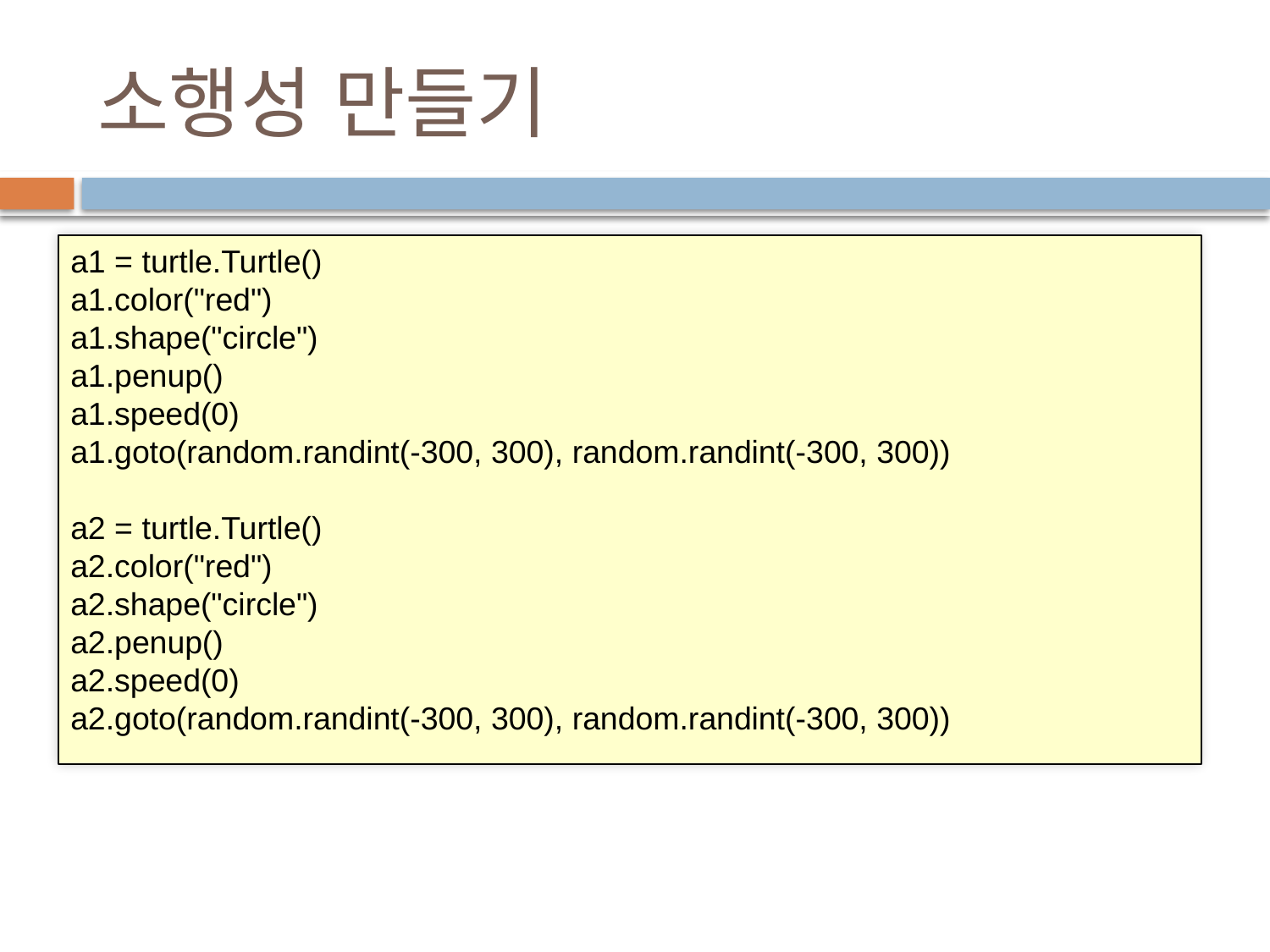

# 소행성 만들기

a1 = turtle.Turtle()
a1.color("red")
a1.shape("circle")
a1.penup()
a1.speed(0)
a1.goto(random.randint(-300, 300), random.randint(-300, 300))

a2 = turtle.Turtle()
a2.color("red")
a2.shape("circle")
a2.penup()
a2.speed(0)
a2.goto(random.randint(-300, 300), random.randint(-300, 300))